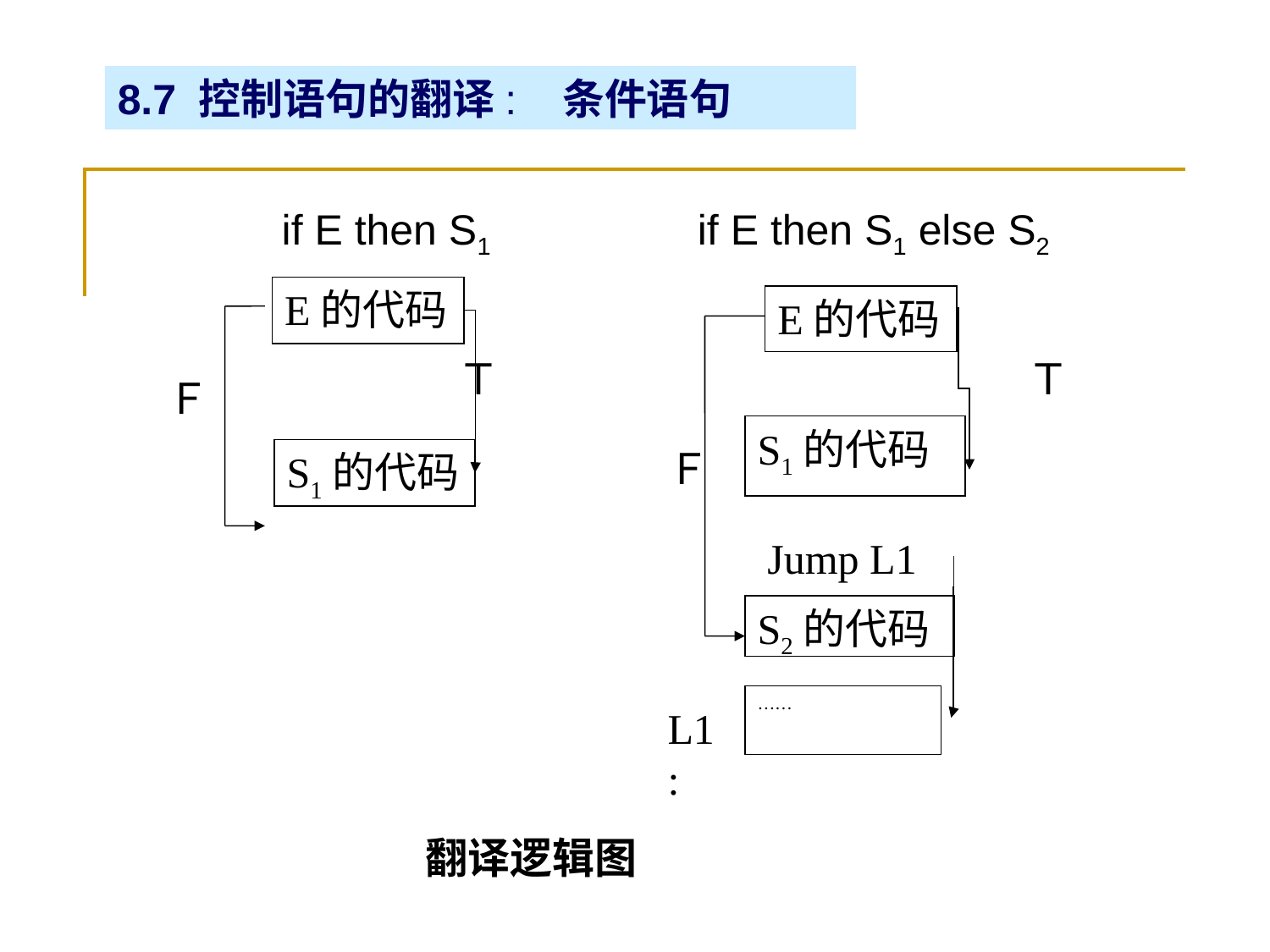

8.7 控制语句的翻译:   条件语句

　　if E then S1
E的代码

Ｔ
S1的代码

if E then S1 else S2
E的代码

Ｔ
S1的代码
Ｆ
Jump L1
S2的代码

……
L1:

Ｆ

翻译逻辑图
83